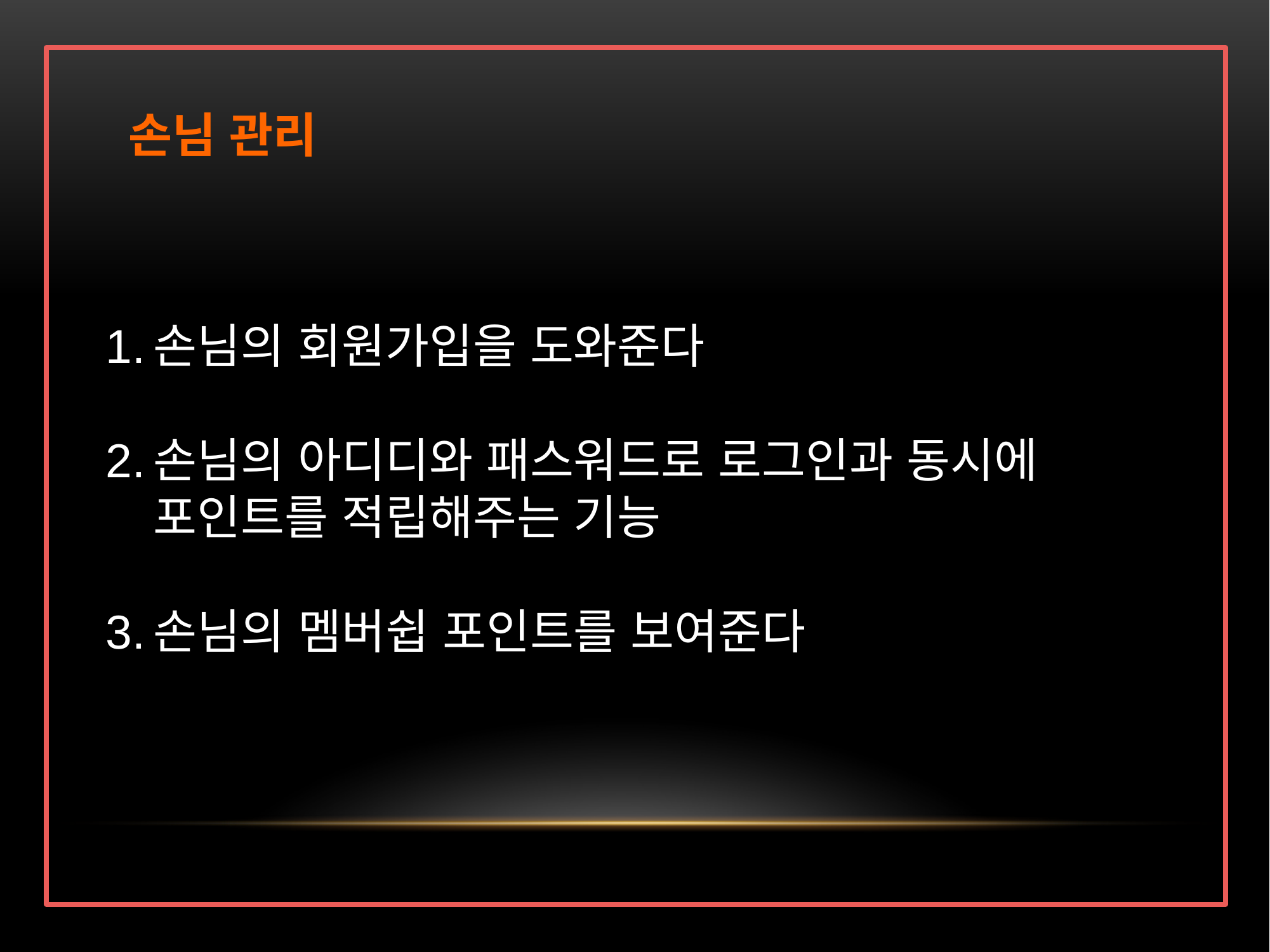

손님 관리
손님의 회원가입을 도와준다

손님의 아디디와 패스워드로 로그인과 동시에 포인트를 적립해주는 기능

손님의 멤버쉽 포인트를 보여준다